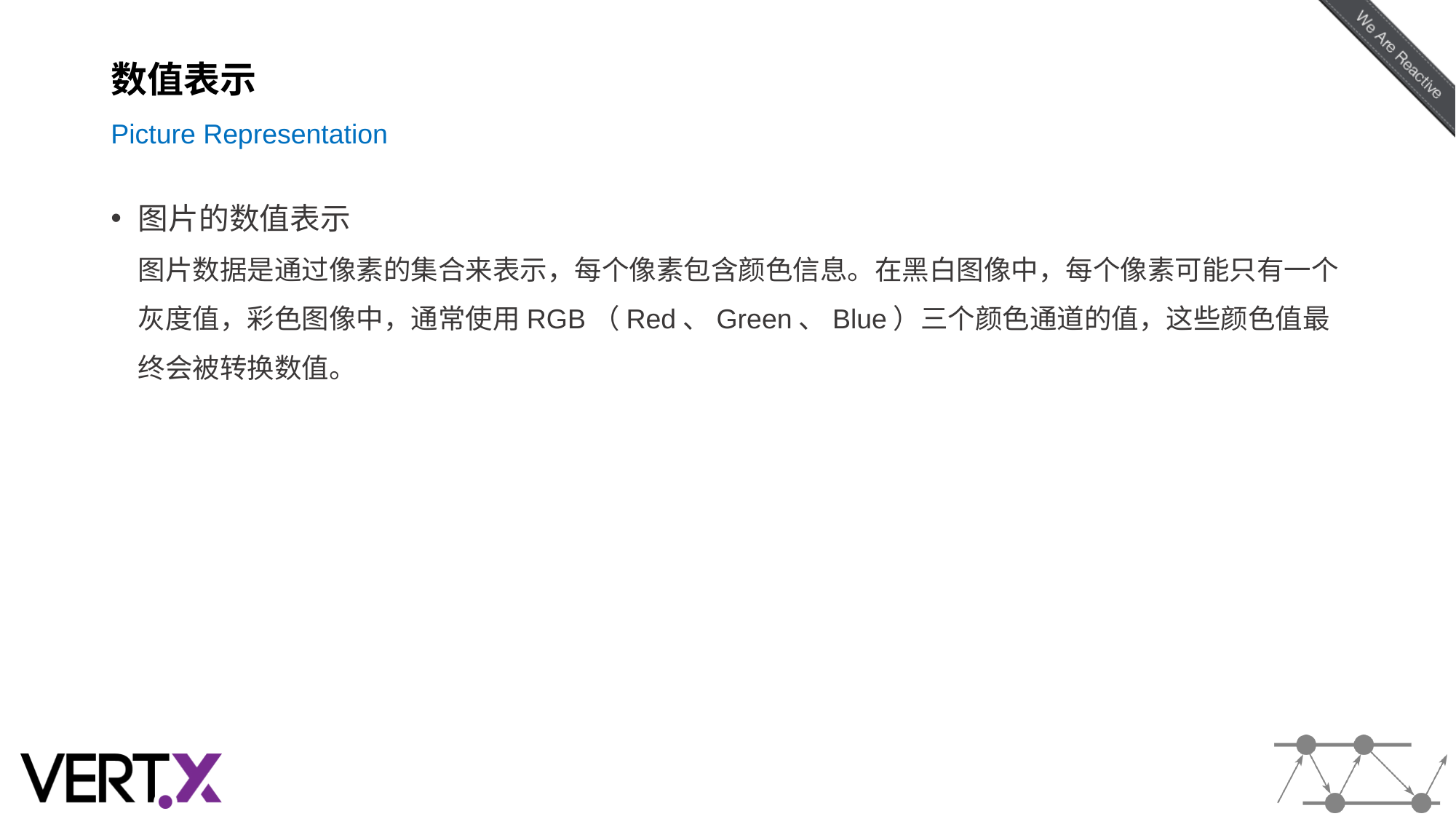

# 数值表示 Picture Representation
图片的数值表示
图片数据是通过像素的集合来表示，每个像素包含颜色信息。在黑白图像中，每个像素可能只有一个灰度值，彩色图像中，通常使用RGB（Red、Green、Blue）三个颜色通道的值，这些颜色值最终会被转换数值。